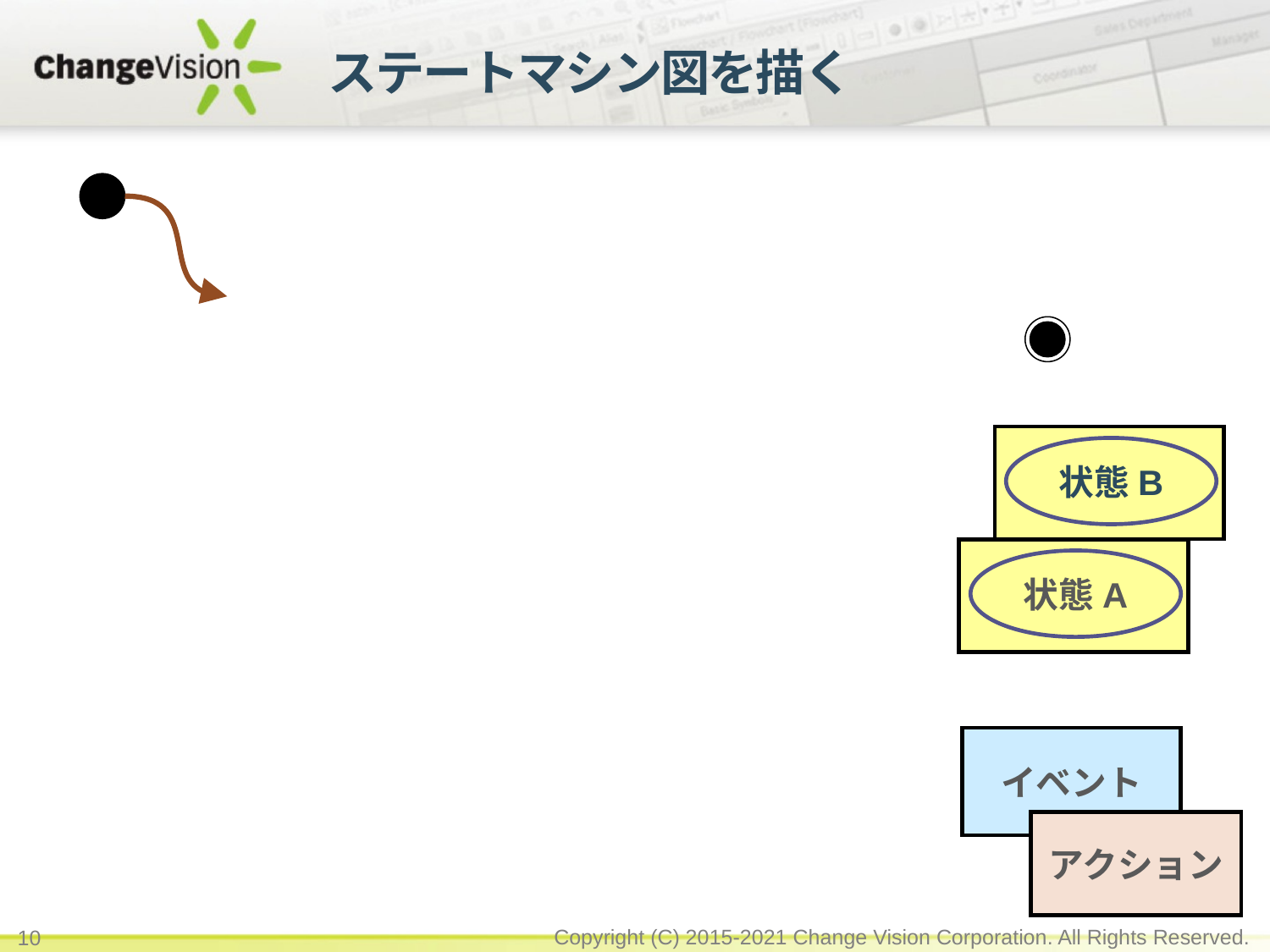

# ステートマシン図を描く

状態B

状態A
イベント
アクション
10
Copyright (C) 2015-2021 Change Vision Corporation. All Rights Reserved.